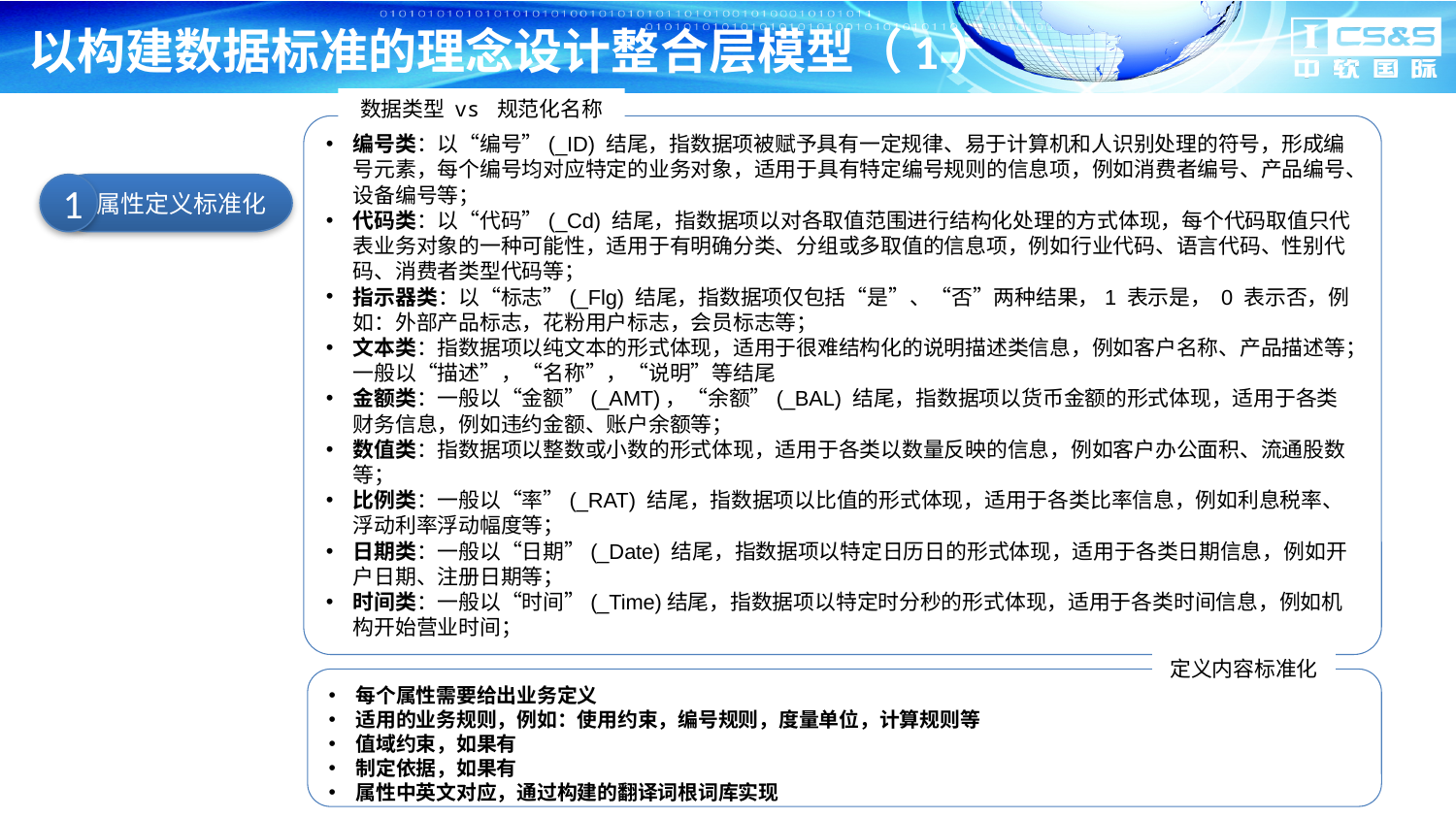

# 以构建数据标准的理念设计整合层模型（1）
数据类型 vs 规范化名称
编号类：以“编号”(_ID) 结尾，指数据项被赋予具有一定规律、易于计算机和人识别处理的符号，形成编号元素，每个编号均对应特定的业务对象，适用于具有特定编号规则的信息项，例如消费者编号、产品编号、设备编号等；
代码类：以“代码”(_Cd) 结尾，指数据项以对各取值范围进行结构化处理的方式体现，每个代码取值只代表业务对象的一种可能性，适用于有明确分类、分组或多取值的信息项，例如行业代码、语言代码、性别代码、消费者类型代码等；
指示器类：以“标志”(_Flg) 结尾，指数据项仅包括“是”、“否”两种结果，1 表示是， 0 表示否，例如：外部产品标志，花粉用户标志，会员标志等；
文本类：指数据项以纯文本的形式体现，适用于很难结构化的说明描述类信息，例如客户名称、产品描述等；一般以“描述”，“名称”，“说明”等结尾
金额类：一般以“金额”(_AMT)，“余额”(_BAL) 结尾，指数据项以货币金额的形式体现，适用于各类财务信息，例如违约金额、账户余额等；
数值类：指数据项以整数或小数的形式体现，适用于各类以数量反映的信息，例如客户办公面积、流通股数等；
比例类：一般以“率”(_RAT) 结尾，指数据项以比值的形式体现，适用于各类比率信息，例如利息税率、浮动利率浮动幅度等；
日期类：一般以“日期”(_Date) 结尾，指数据项以特定日历日的形式体现，适用于各类日期信息，例如开户日期、注册日期等；
时间类：一般以“时间”(_Time)结尾，指数据项以特定时分秒的形式体现，适用于各类时间信息，例如机构开始营业时间；
1
属性定义标准化
定义内容标准化
每个属性需要给出业务定义
适用的业务规则，例如：使用约束，编号规则，度量单位，计算规则等
值域约束，如果有
制定依据，如果有
属性中英文对应，通过构建的翻译词根词库实现